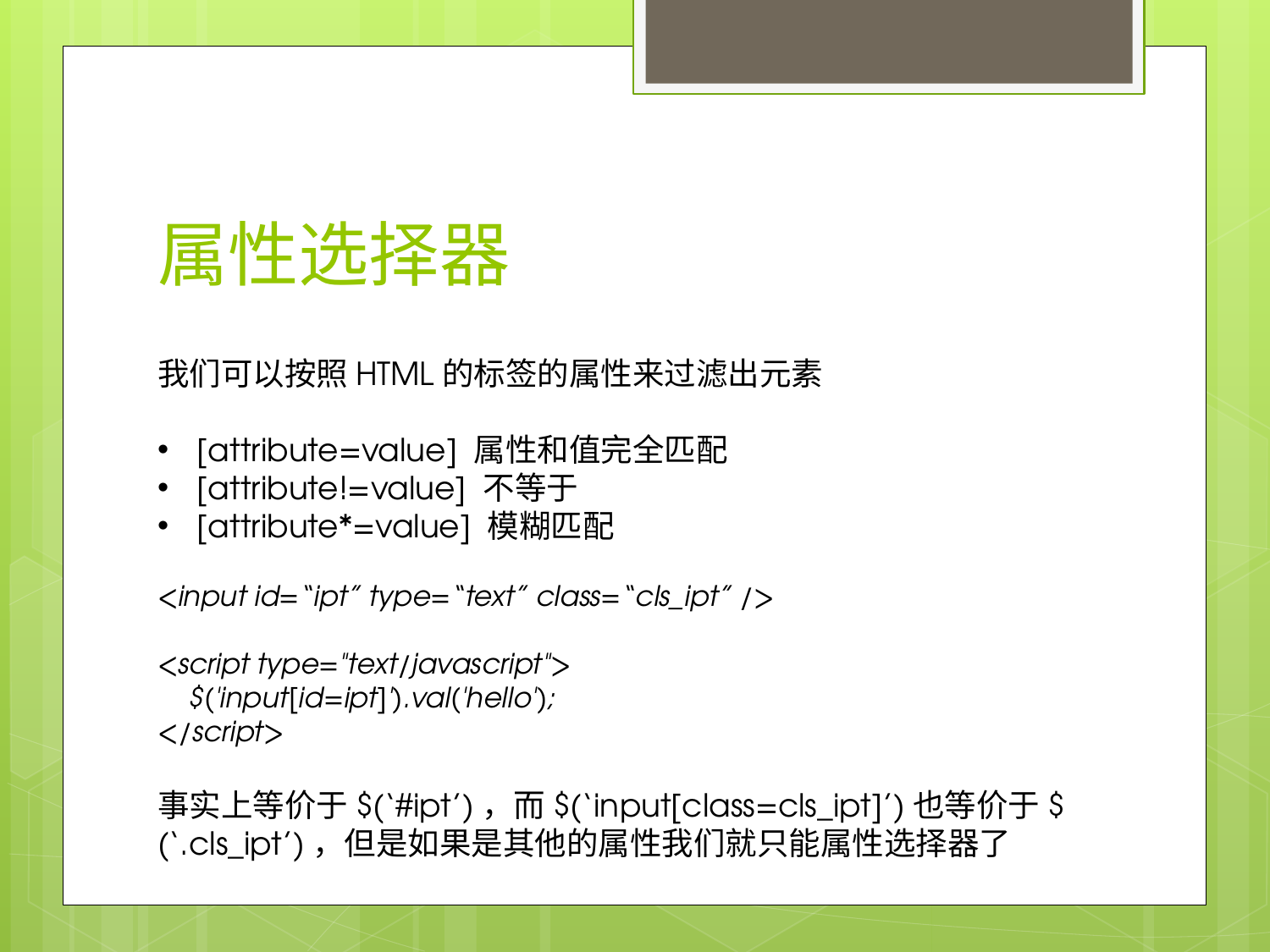

# 属性选择器
我们可以按照HTML的标签的属性来过滤出元素

[attribute=value] 属性和值完全匹配
[attribute!=value] 不等于
[attribute*=value] 模糊匹配

<input id=“ipt” type=“text” class=“cls_ipt” />

<script type="text/javascript">
    $('input[id=ipt]').val('hello');
</script>

事实上等价于$(‘#ipt’)，而$(‘input[class=cls_ipt]’)也等价于$(‘.cls_ipt’)，但是如果是其他的属性我们就只能属性选择器了